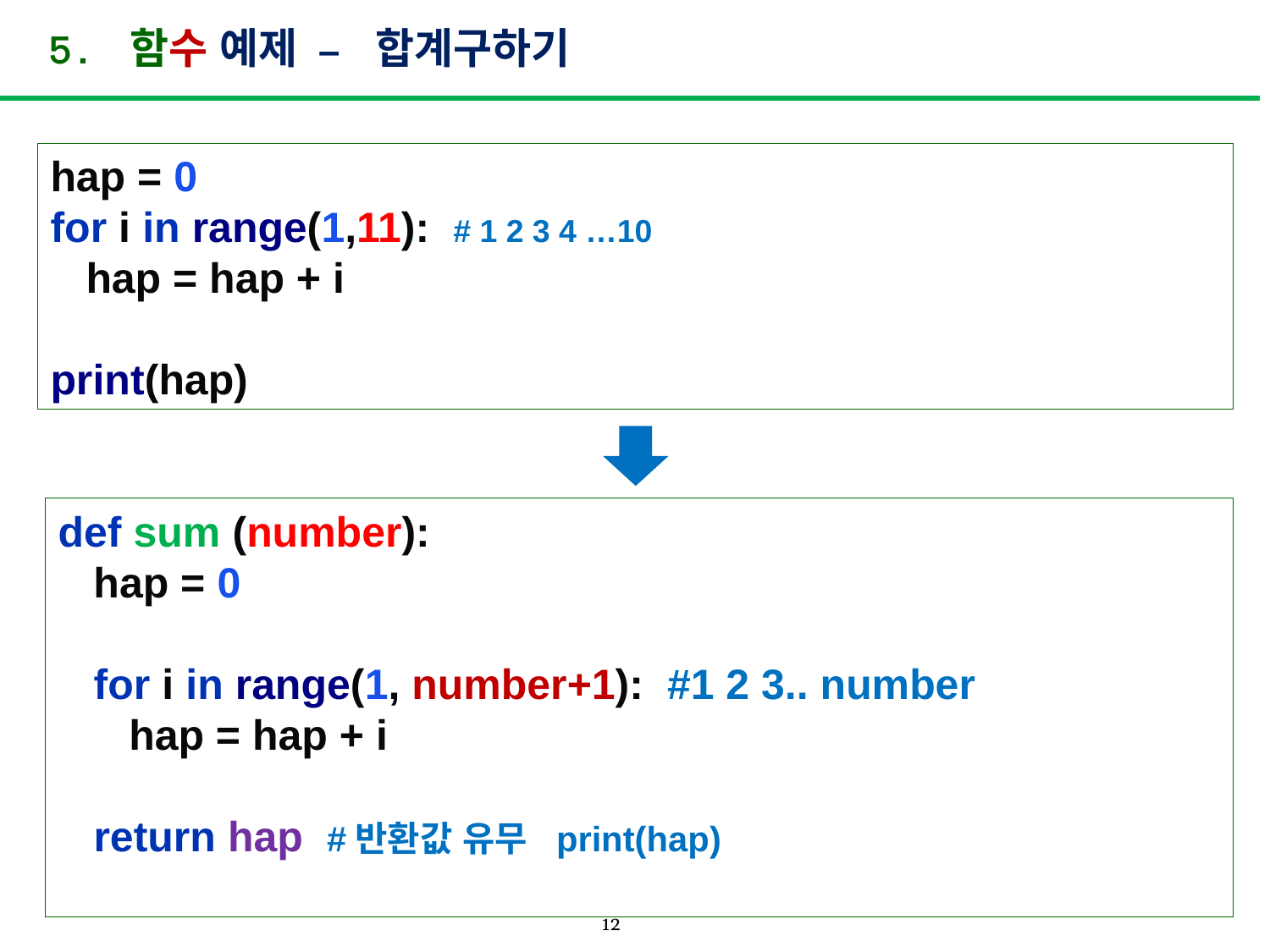

# 5. 함수 예제 - 합계구하기
hap = 0
for i in range(1,11):  # 1 2 3 4 …10
   hap = hap + i
print(hap)

def sum (number):
   hap = 0
   for i in range(1, number+1):  #1 2 3.. number
      hap = hap + i
   return hap  #반환값 유무  print(hap)
12